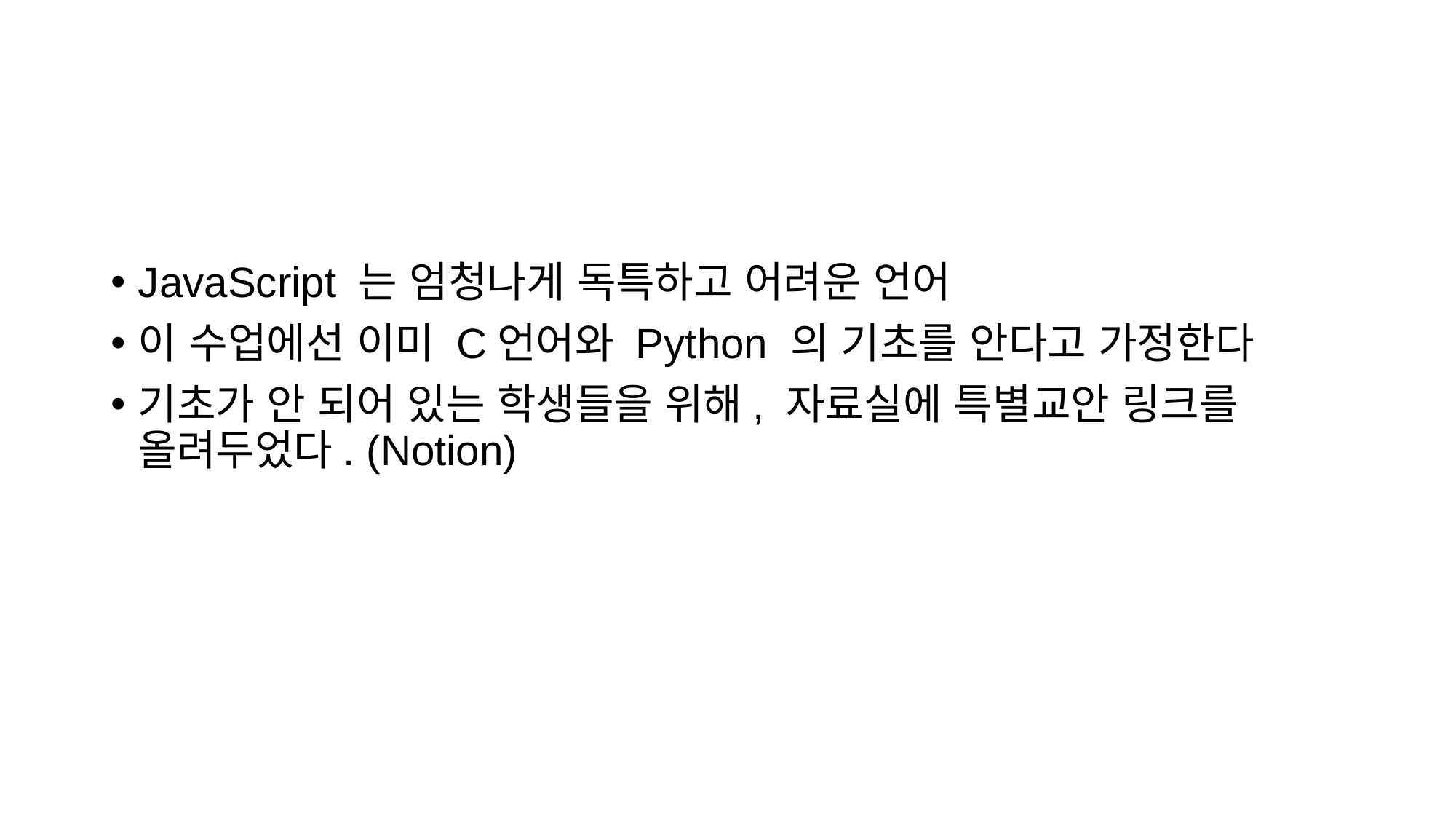

JavaScript 는 엄청나게 독특하고 어려운 언어
이 수업에선 이미 C언어와 Python 의 기초를 안다고 가정한다
기초가 안 되어 있는 학생들을 위해, 자료실에 특별교안 링크를 올려두었다. (Notion)